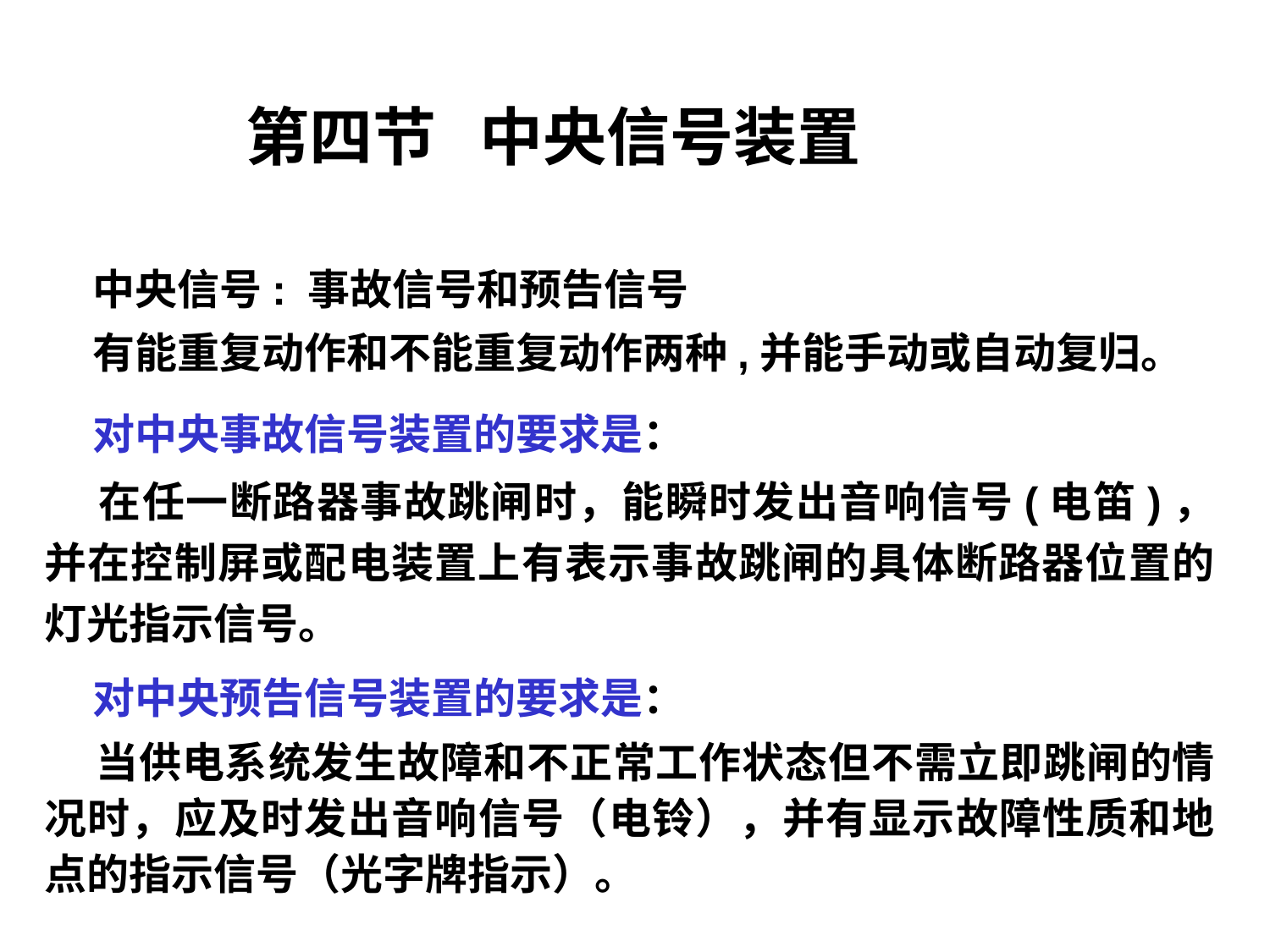

# 第四节   中央信号装置
    中央信号: 事故信号和预告信号
    有能重复动作和不能重复动作两种,并能手动或自动复归。
    对中央事故信号装置的要求是：
    在任一断路器事故跳闸时，能瞬时发出音响信号(电笛)，并在控制屏或配电装置上有表示事故跳闸的具体断路器位置的灯光指示信号。
    对中央预告信号装置的要求是：
    当供电系统发生故障和不正常工作状态但不需立即跳闸的情况时，应及时发出音响信号（电铃），并有显示故障性质和地点的指示信号（光字牌指示）。